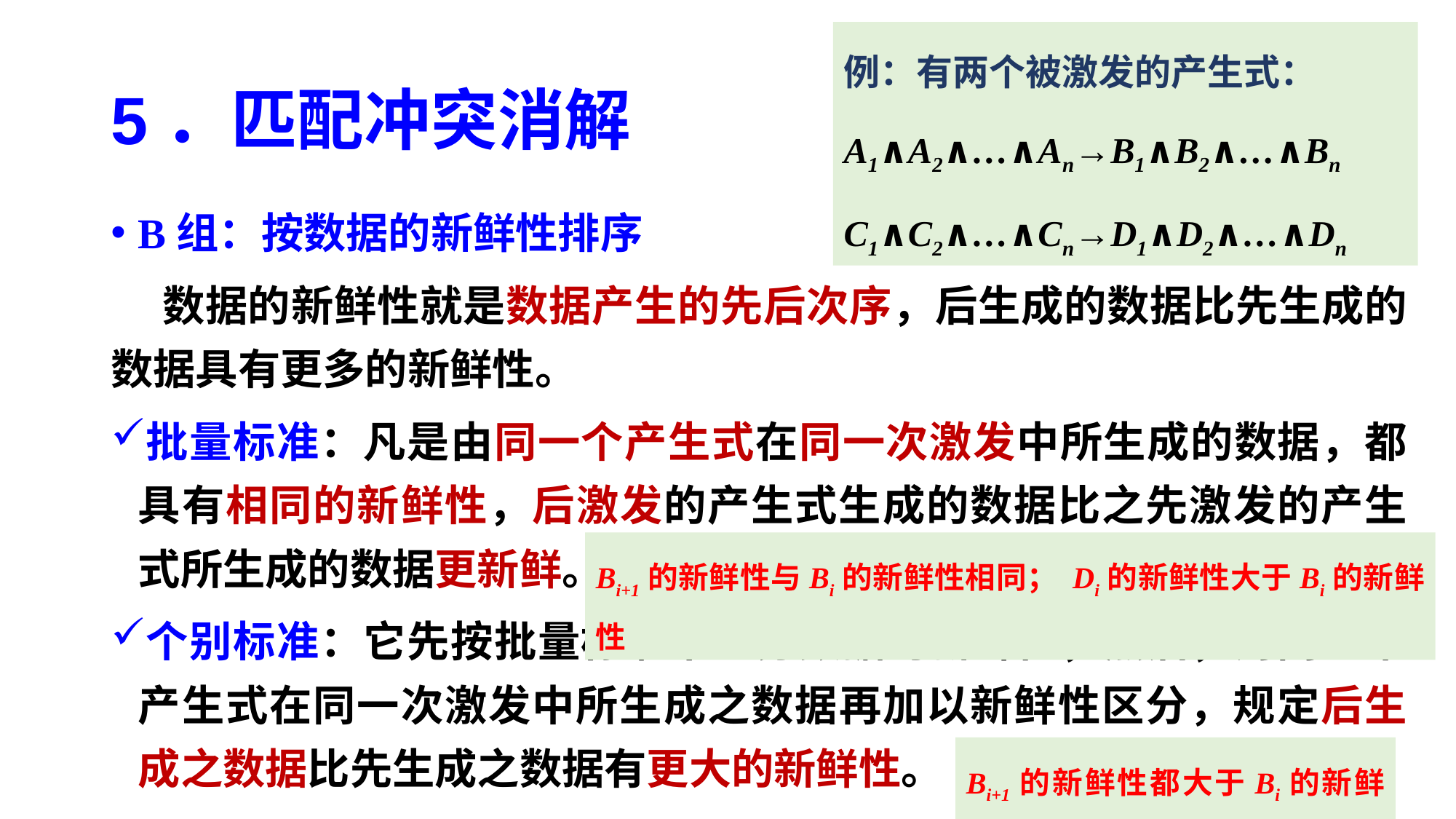

例：有两个被激发的产生式：
A1∧A2∧…∧An→B1∧B2∧…∧Bn
C1∧C2∧…∧Cn→D1∧D2∧…∧Dn
# 5．匹配冲突消解
B组：按数据的新鲜性排序
    数据的新鲜性就是数据产生的先后次序，后生成的数据比先生成的数据具有更多的新鲜性。
批量标准：凡是由同一个产生式在同一次激发中所生成的数据，都具有相同的新鲜性，后激发的产生式生成的数据比之先激发的产生式所生成的数据更新鲜。
个别标准：它先按批量标准来区分数据的新鲜性，然后，对同一个产生式在同一次激发中所生成之数据再加以新鲜性区分，规定后生成之数据比先生成之数据有更大的新鲜性。
Bi+1的新鲜性与Bi的新鲜性相同； Di的新鲜性大于Bi的新鲜性
Bi+1的新鲜性都大于Bi的新鲜性